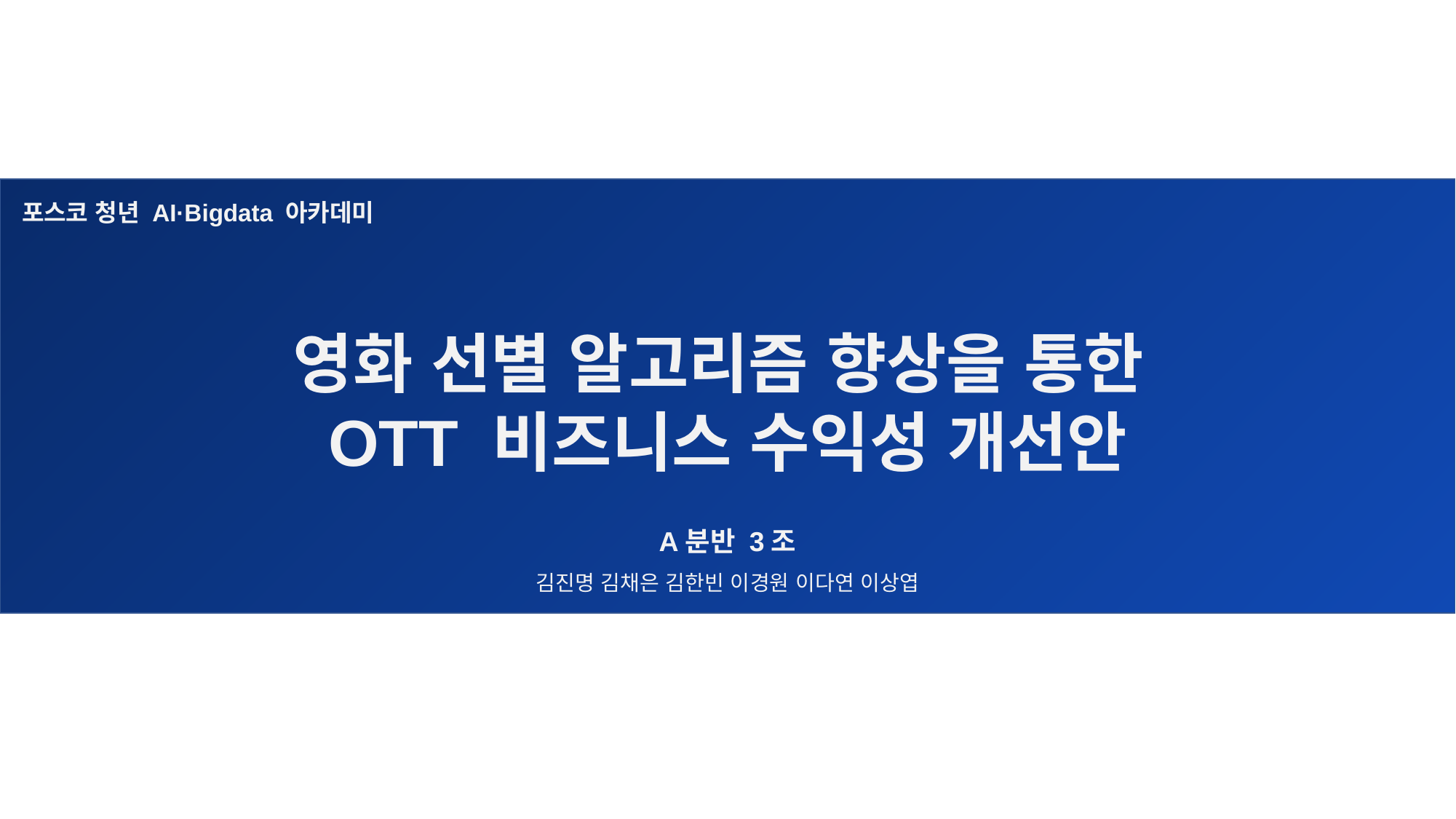

포스코 청년 AI·Bigdata 아카데미
# 영화 선별 알고리즘 향상을 통한 OTT 비즈니스 수익성 개선안
A분반 3조
김진명 김채은 김한빈 이경원 이다연 이상엽